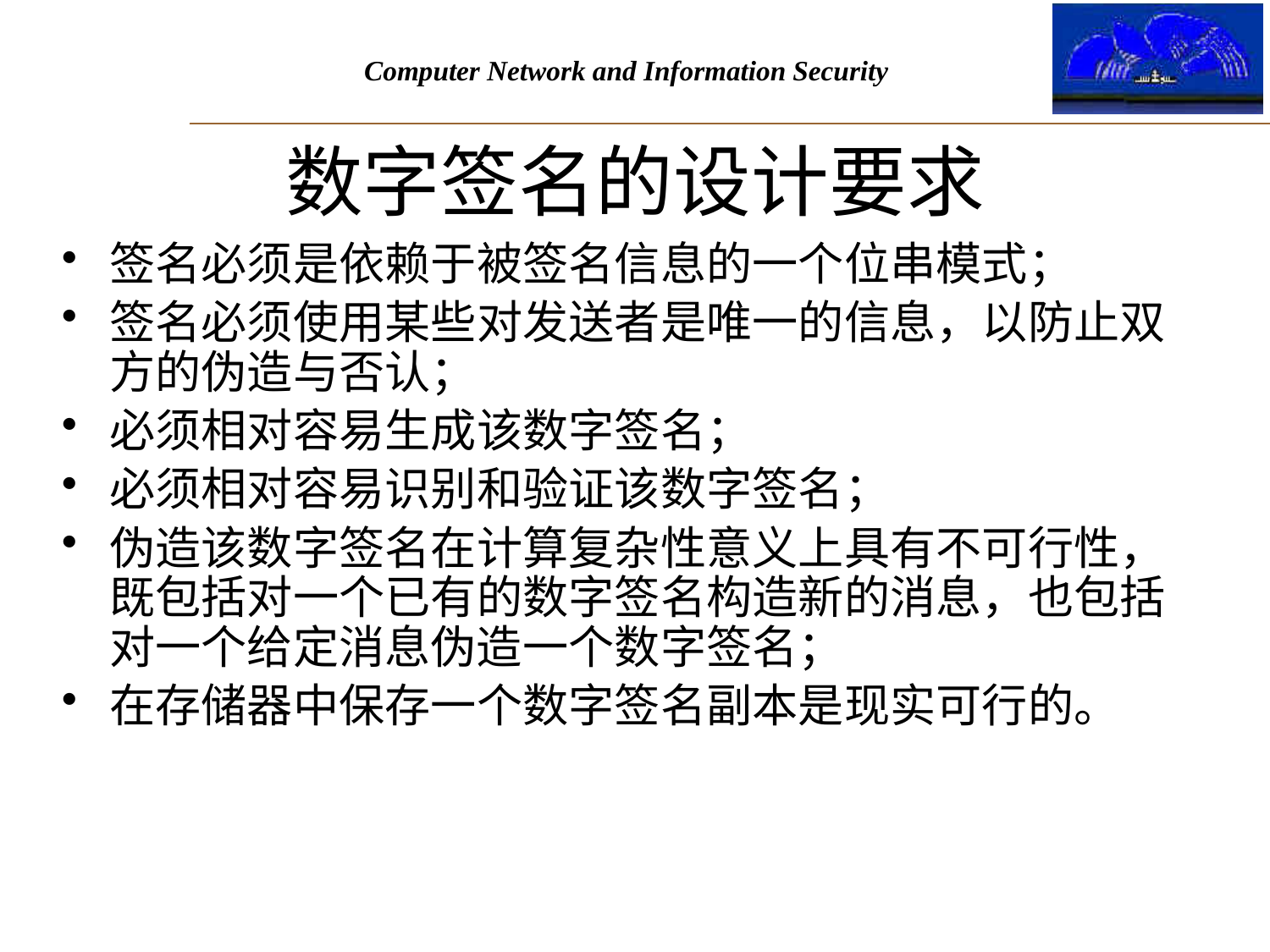

# 数字签名的设计要求
签名必须是依赖于被签名信息的一个位串模式；
签名必须使用某些对发送者是唯一的信息，以防止双方的伪造与否认；
必须相对容易生成该数字签名；
必须相对容易识别和验证该数字签名；
伪造该数字签名在计算复杂性意义上具有不可行性，既包括对一个已有的数字签名构造新的消息，也包括对一个给定消息伪造一个数字签名；
在存储器中保存一个数字签名副本是现实可行的。